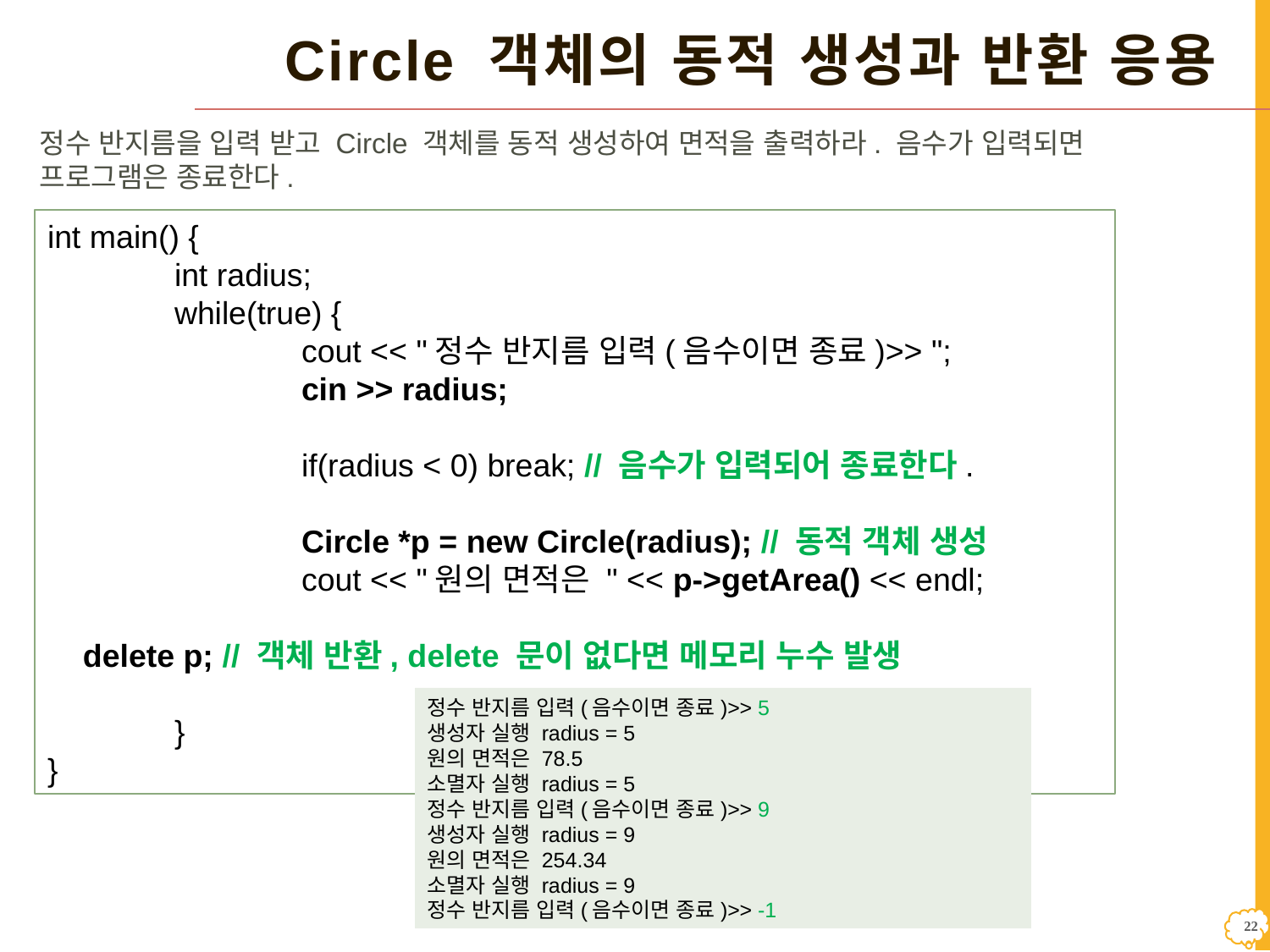

# Circle 객체의 동적 생성과 반환 응용
정수 반지름을 입력 받고 Circle 객체를 동적 생성하여 면적을 출력하라. 음수가 입력되면 프로그램은 종료한다.
int main() {
	int radius;
	while(true) {
		cout << "정수 반지름 입력(음수이면 종료)>> ";
		cin >> radius;

		if(radius < 0) break; // 음수가 입력되어 종료한다.

		Circle *p = new Circle(radius); // 동적 객체 생성
		cout << "원의 면적은 " << p->getArea() << endl;

    delete p; // 객체 반환, delete 문이 없다면 메모리 누수 발생

	}
}
정수 반지름 입력(음수이면 종료)>> 5
생성자 실행 radius = 5
원의 면적은 78.5
소멸자 실행 radius = 5
정수 반지름 입력(음수이면 종료)>> 9
생성자 실행 radius = 9
원의 면적은 254.34
소멸자 실행 radius = 9
정수 반지름 입력(음수이면 종료)>> -1
22